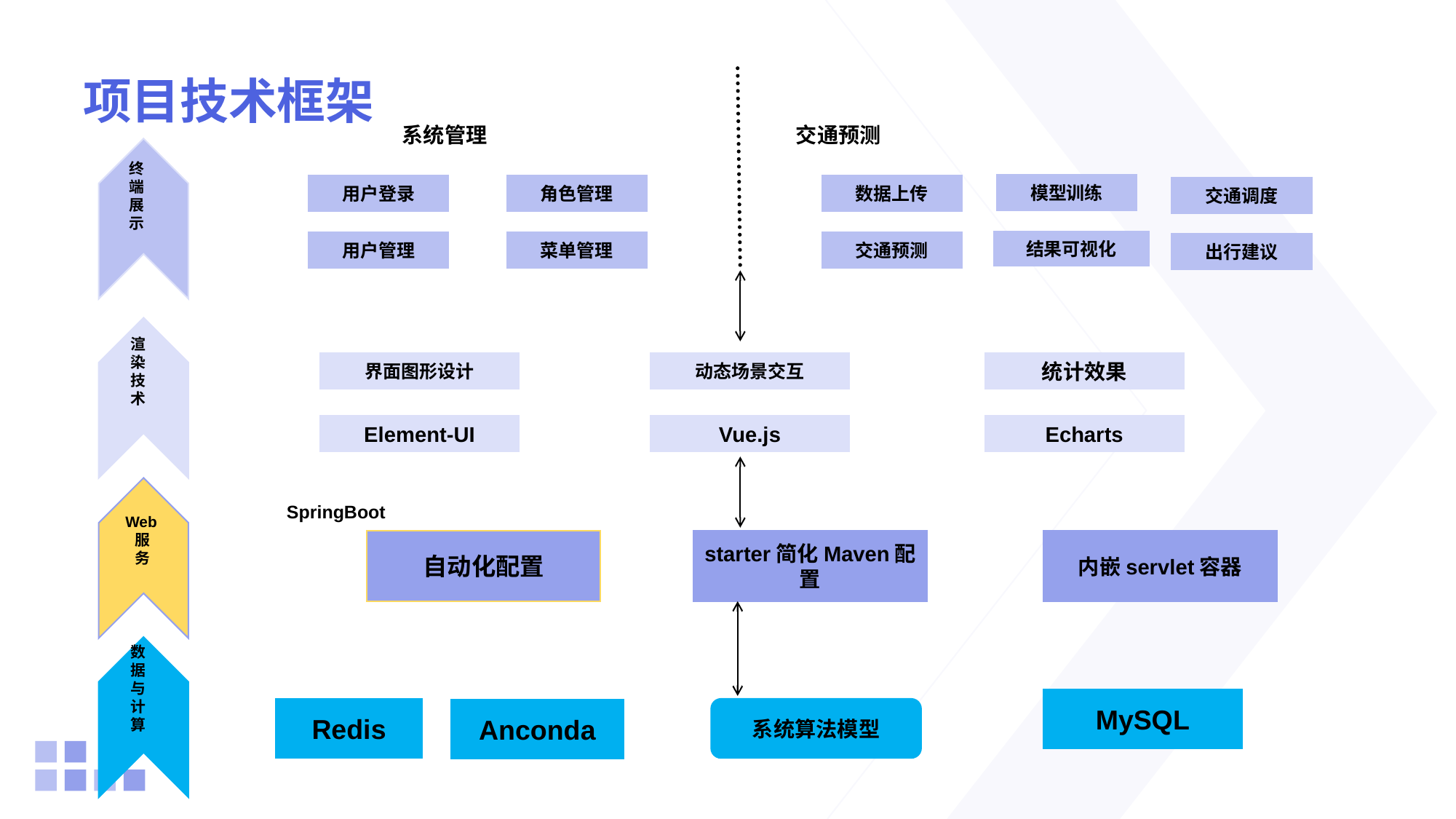

# 项目技术框架
         系统管理                                                               交通预测
 终
 端
 展
 示

模型训练
用户登录
角色管理
数据上传
交通调度
结果可视化
用户管理
菜单管理
交通预测
出行建议
渲        染
技
术

界面图形设计
动态场景交互
统计效果
Element-UI
Vue.js
Echarts
SpringBoot
 Web
   服
   务

自动化配置
starter简化Maven配置
内嵌servlet容器
数
据
与
计
算

MySQL
Redis
系统算法模型
Anconda